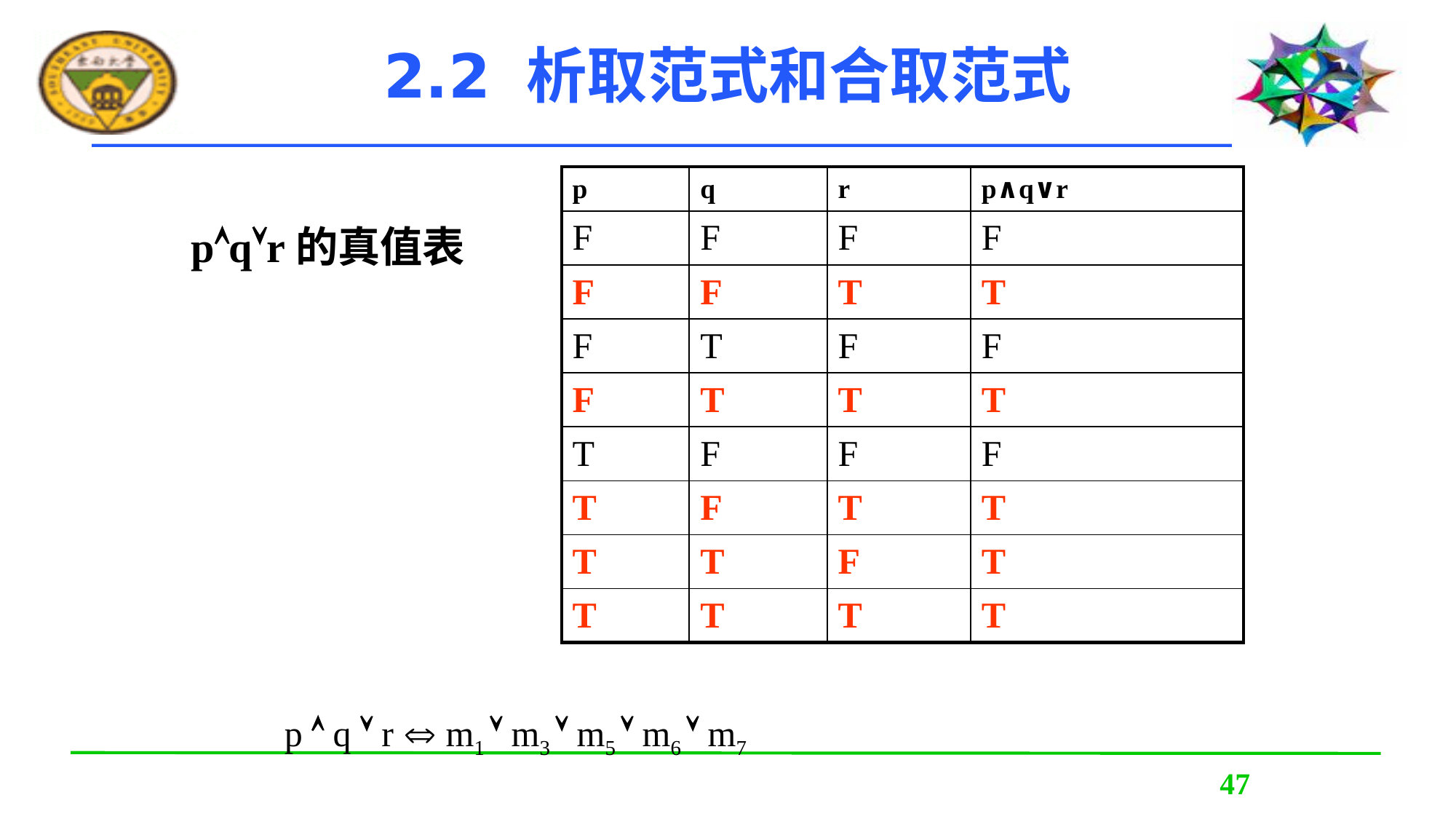

# 2.2 析取范式和合取范式
| p | q | r | p∧q∨r |
| --- | --- | --- | --- |
| F | F | F | F |
| F | F | T | T |
| F | T | F | F |
| F | T | T | T |
| T | F | F | F |
| T | F | T | T |
| T | T | F | T |
| T | T | T | T |
p∧q∨r的真值表
p ∧ q ∨ r ⇔ m1 ∨ m3 ∨ m5 ∨ m6 ∨ m7